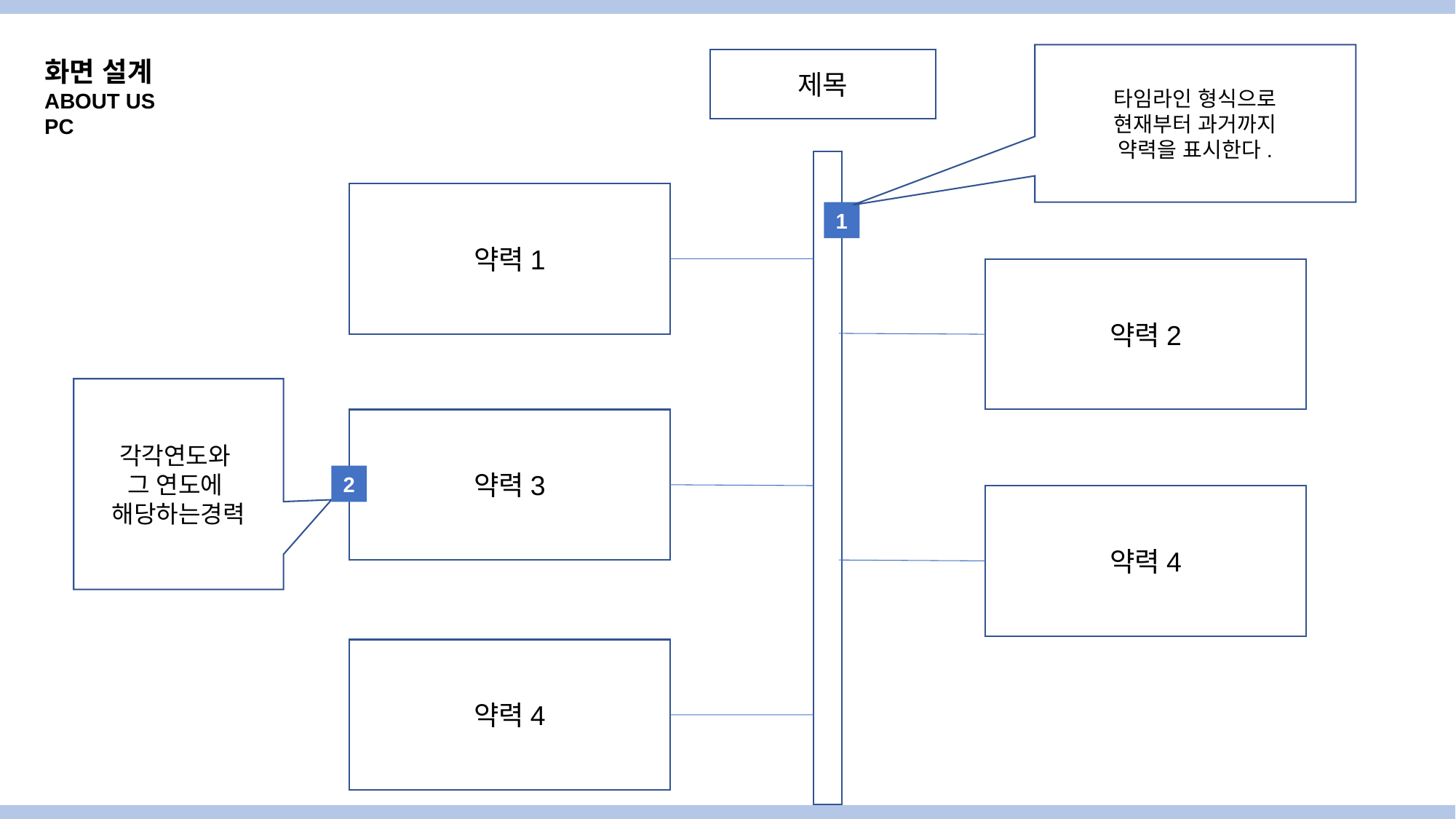

타임라인 형식으로
현재부터 과거까지
약력을 표시한다.
화면 설계
ABOUT US
PC
제목

약력1
1
약력2
각각연도와
그 연도에
해당하는경력
약력3
2
약력4
약력4